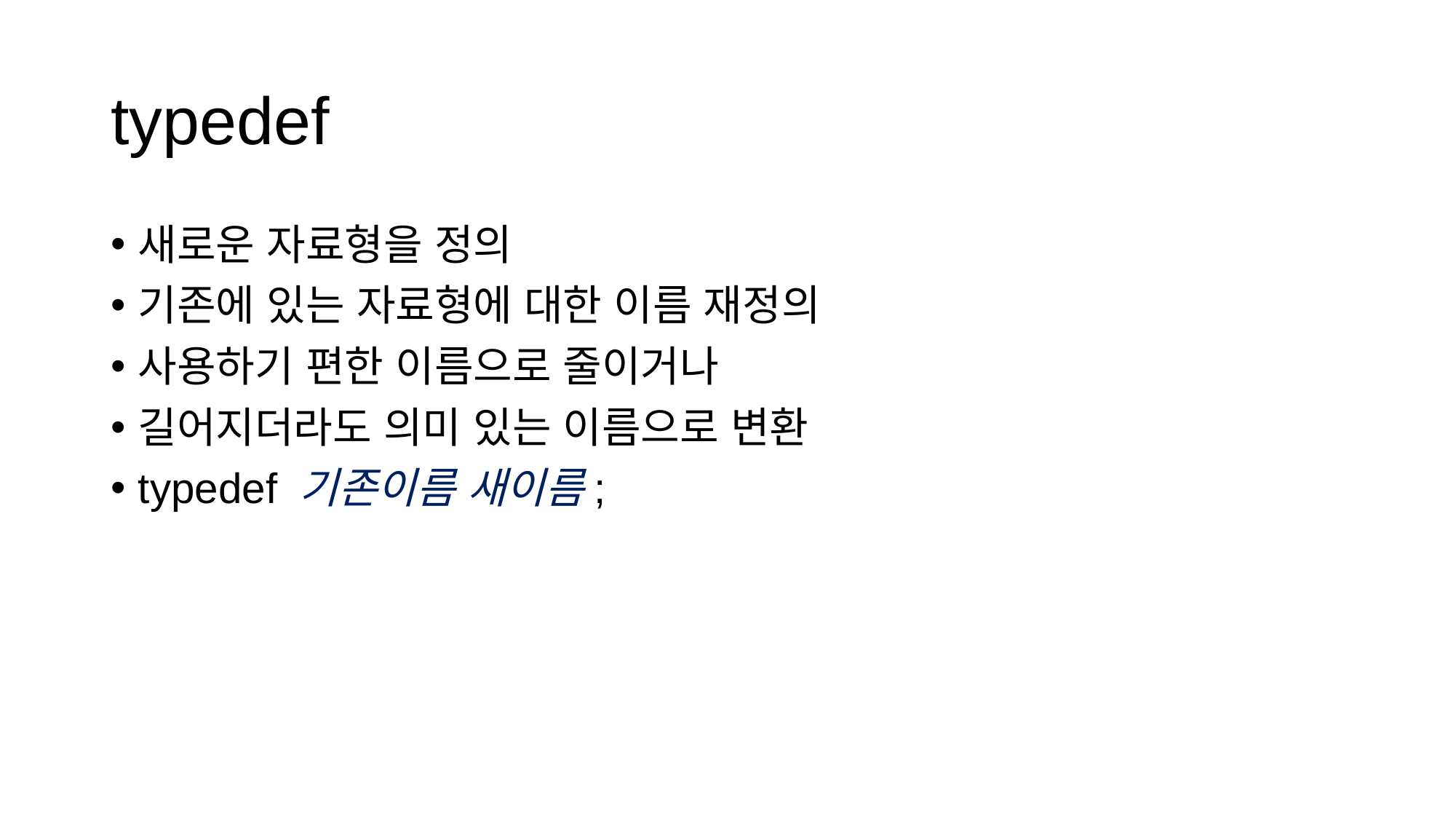

# typedef
새로운 자료형을 정의
기존에 있는 자료형에 대한 이름 재정의
사용하기 편한 이름으로 줄이거나
길어지더라도 의미 있는 이름으로 변환
typedef 기존이름 새이름;